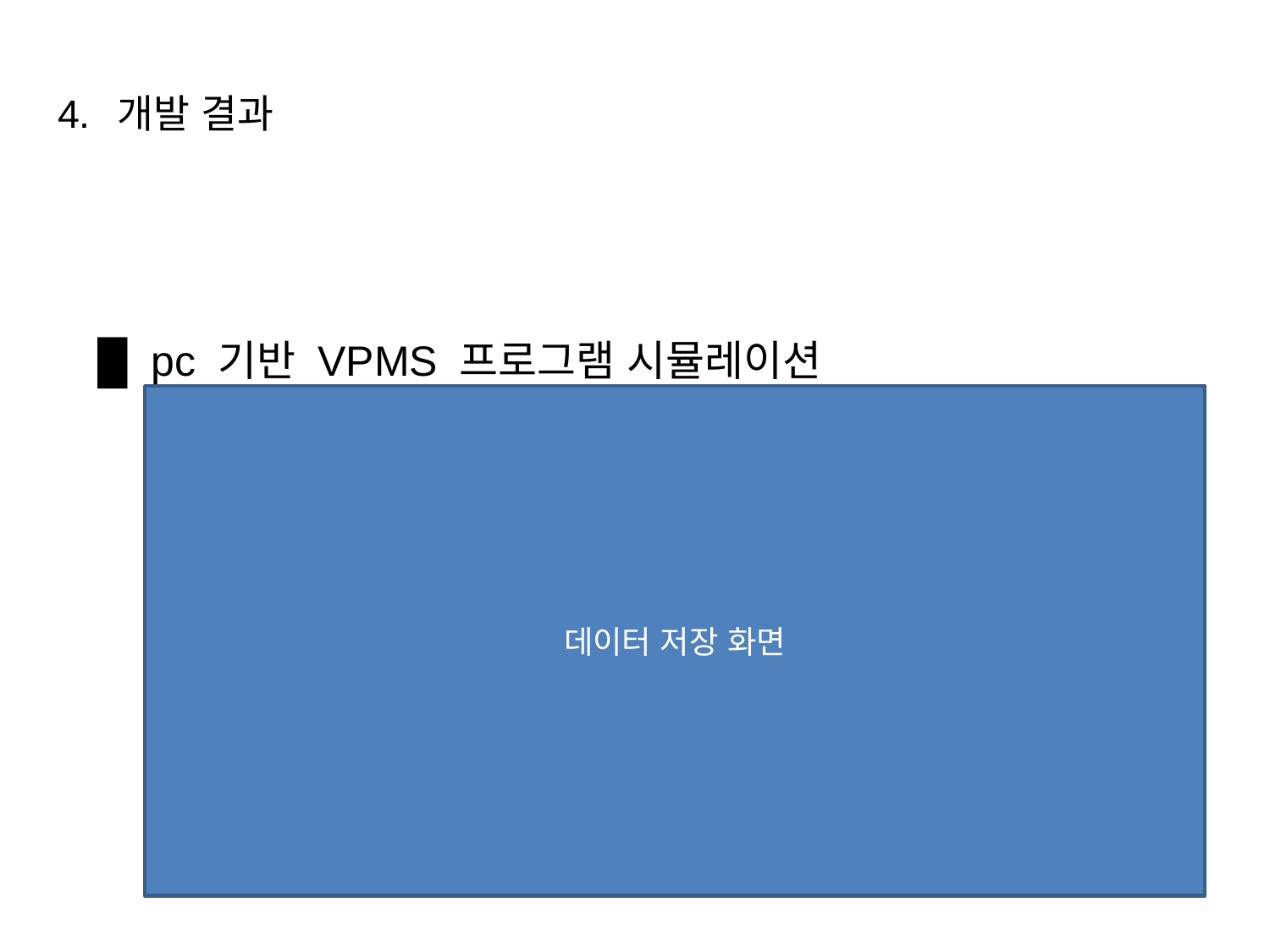

# 4.  개발 결과
█  pc 기반 VPMS 프로그램 시뮬레이션
    - 데이터 저장

데이터 저장 화면